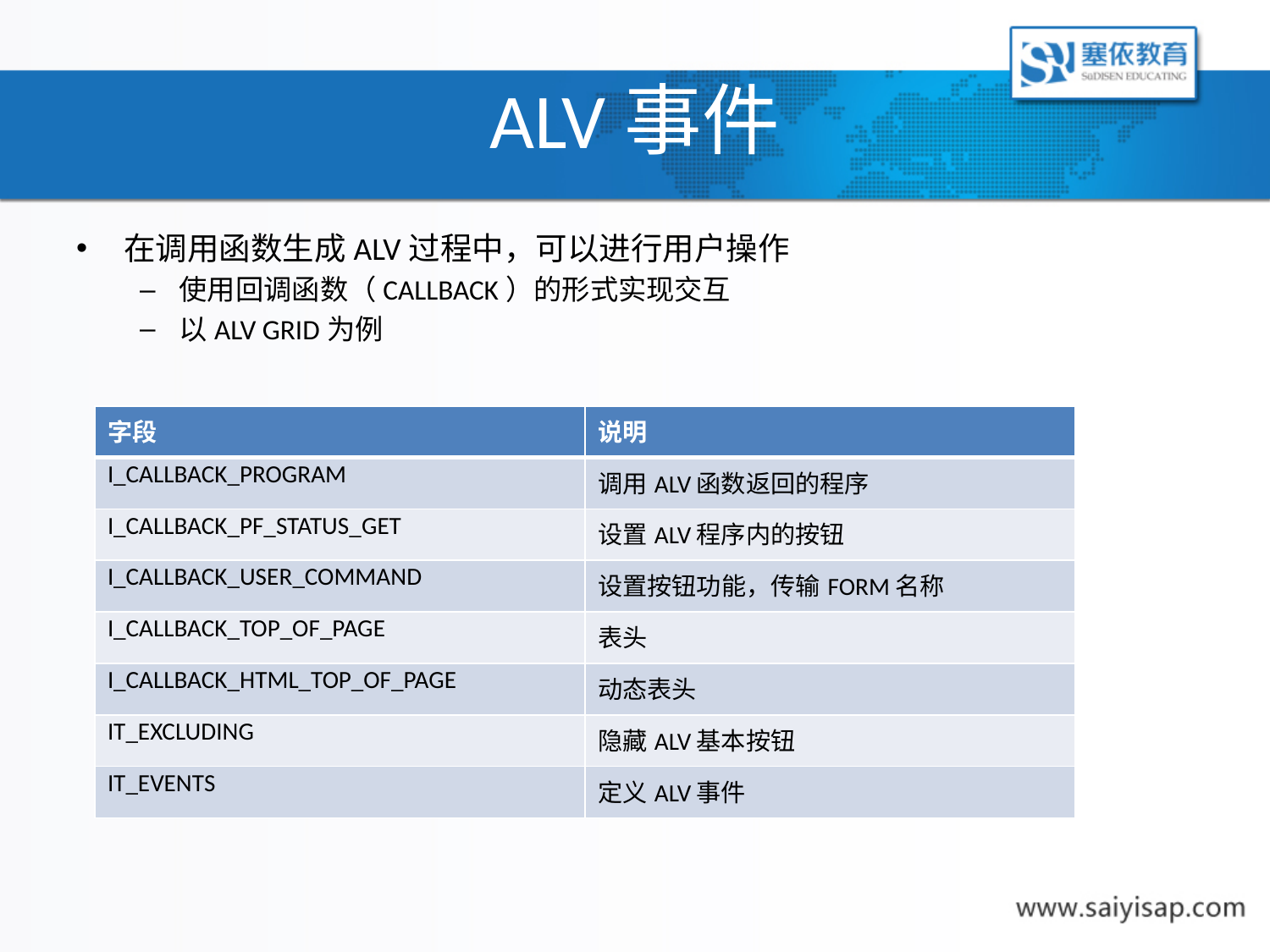

# ALV事件
在调用函数生成ALV过程中，可以进行用户操作
使用回调函数（CALLBACK）的形式实现交互
以ALV GRID为例
| 字段 | 说明 |
| --- | --- |
| I\_CALLBACK\_PROGRAM | 调用ALV函数返回的程序 |
| I\_CALLBACK\_PF\_STATUS\_GET | 设置ALV程序内的按钮 |
| I\_CALLBACK\_USER\_COMMAND | 设置按钮功能，传输FORM名称 |
| I\_CALLBACK\_TOP\_OF\_PAGE | 表头 |
| I\_CALLBACK\_HTML\_TOP\_OF\_PAGE | 动态表头 |
| IT\_EXCLUDING | 隐藏ALV基本按钮 |
| IT\_EVENTS | 定义ALV事件 |